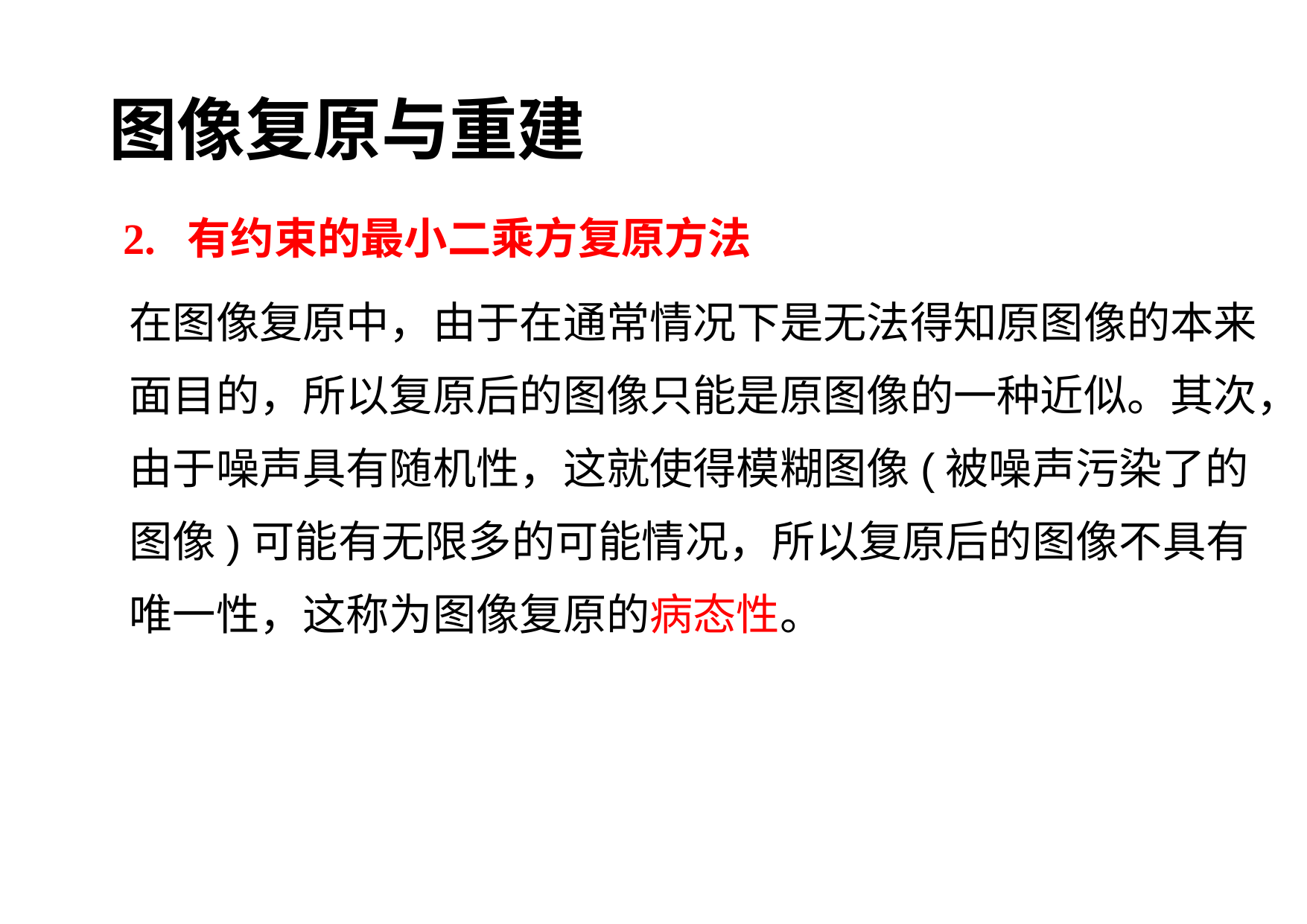

图像复原与重建
2.  有约束的最小二乘方复原方法
在图像复原中，由于在通常情况下是无法得知原图像的本来面目的，所以复原后的图像只能是原图像的一种近似。其次，由于噪声具有随机性，这就使得模糊图像(被噪声污染了的图像)可能有无限多的可能情况，所以复原后的图像不具有唯一性，这称为图像复原的病态性。